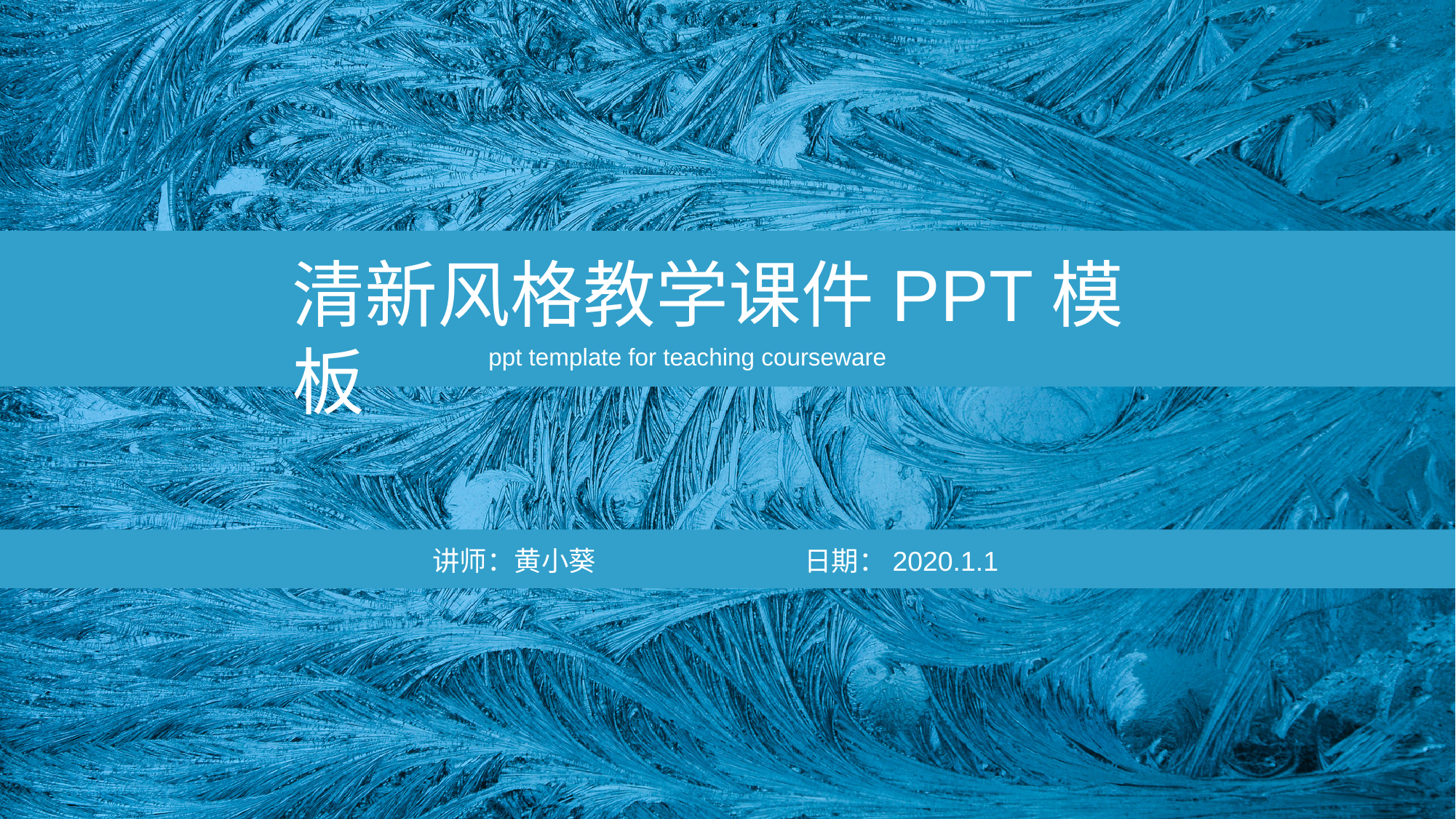

清新风格教学课件PPT模板
ppt template for teaching courseware
讲师：黄小葵
日期：2020.1.1